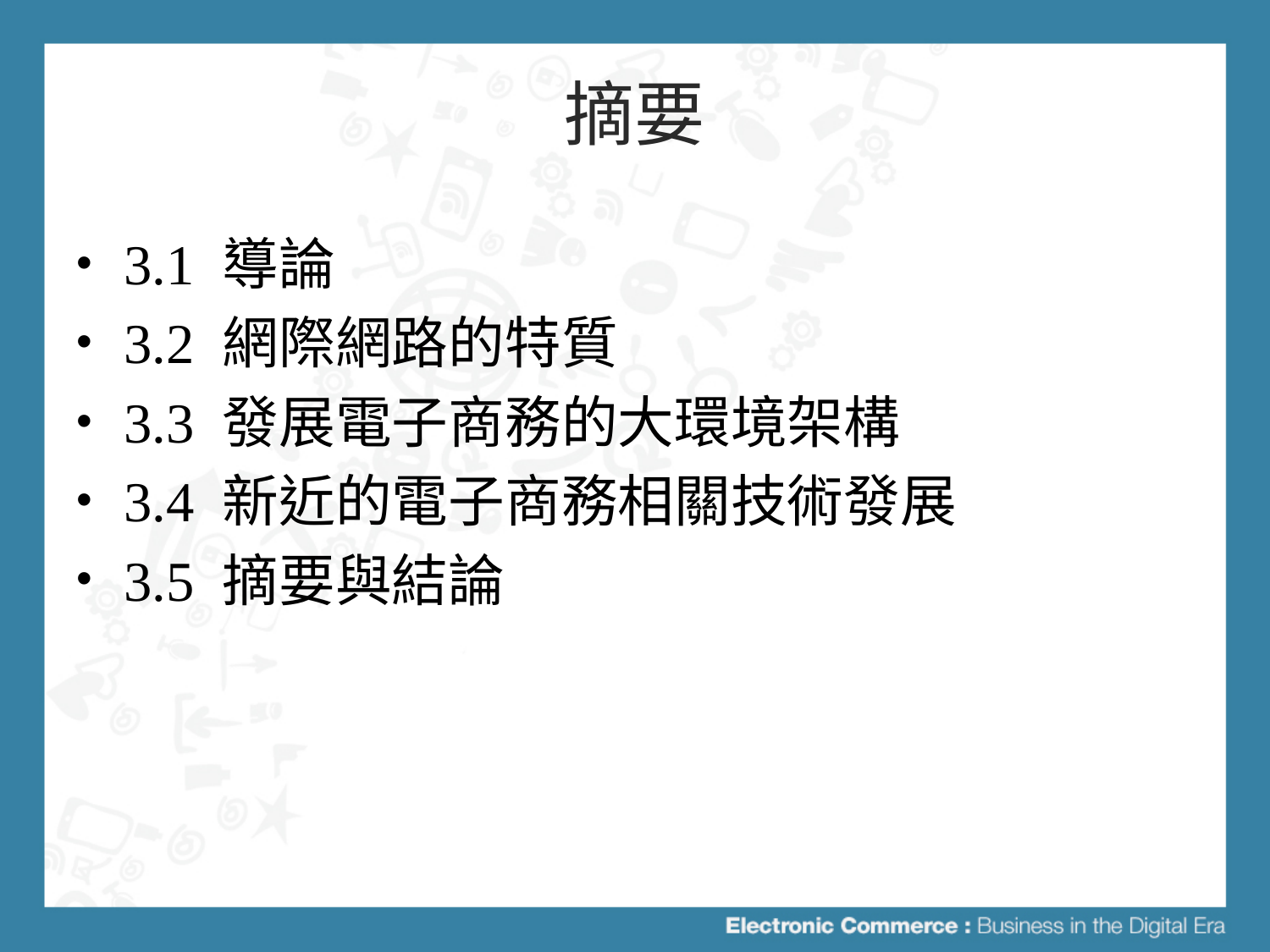

# 摘要
3.1 導論
3.2 網際網路的特質
3.3 發展電子商務的大環境架構
3.4 新近的電子商務相關技術發展
3.5 摘要與結論